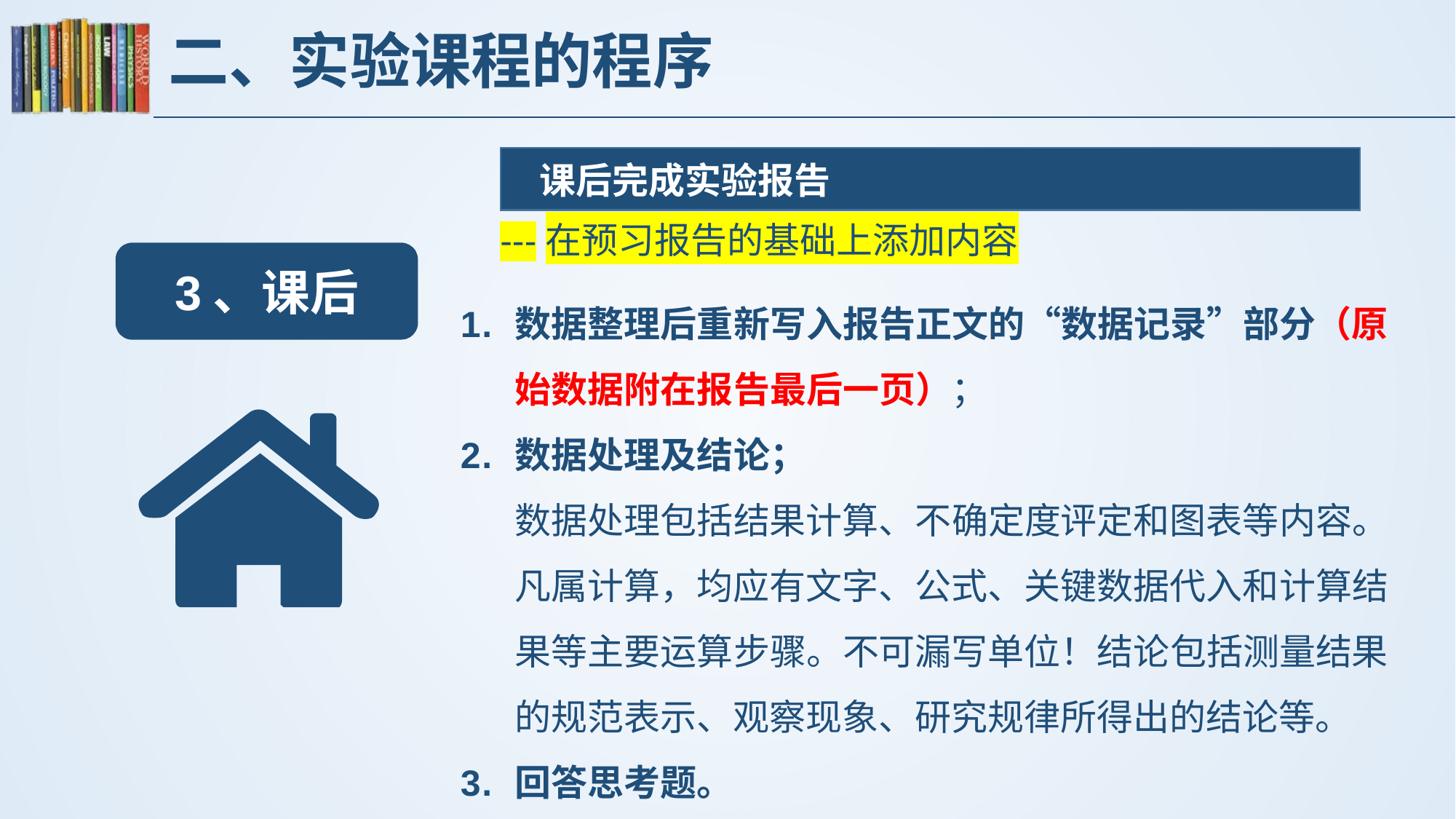

# 二、实验课程的程序

课后完成实验报告
---在预习报告的基础上添加内容
3、课后
数据整理后重新写入报告正文的“数据记录”部分（原始数据附在报告最后一页）；
数据处理及结论；
数据处理包括结果计算、不确定度评定和图表等内容。凡属计算，均应有文字、公式、关键数据代入和计算结果等主要运算步骤。不可漏写单位！结论包括测量结果的规范表示、观察现象、研究规律所得出的结论等。
回答思考题。